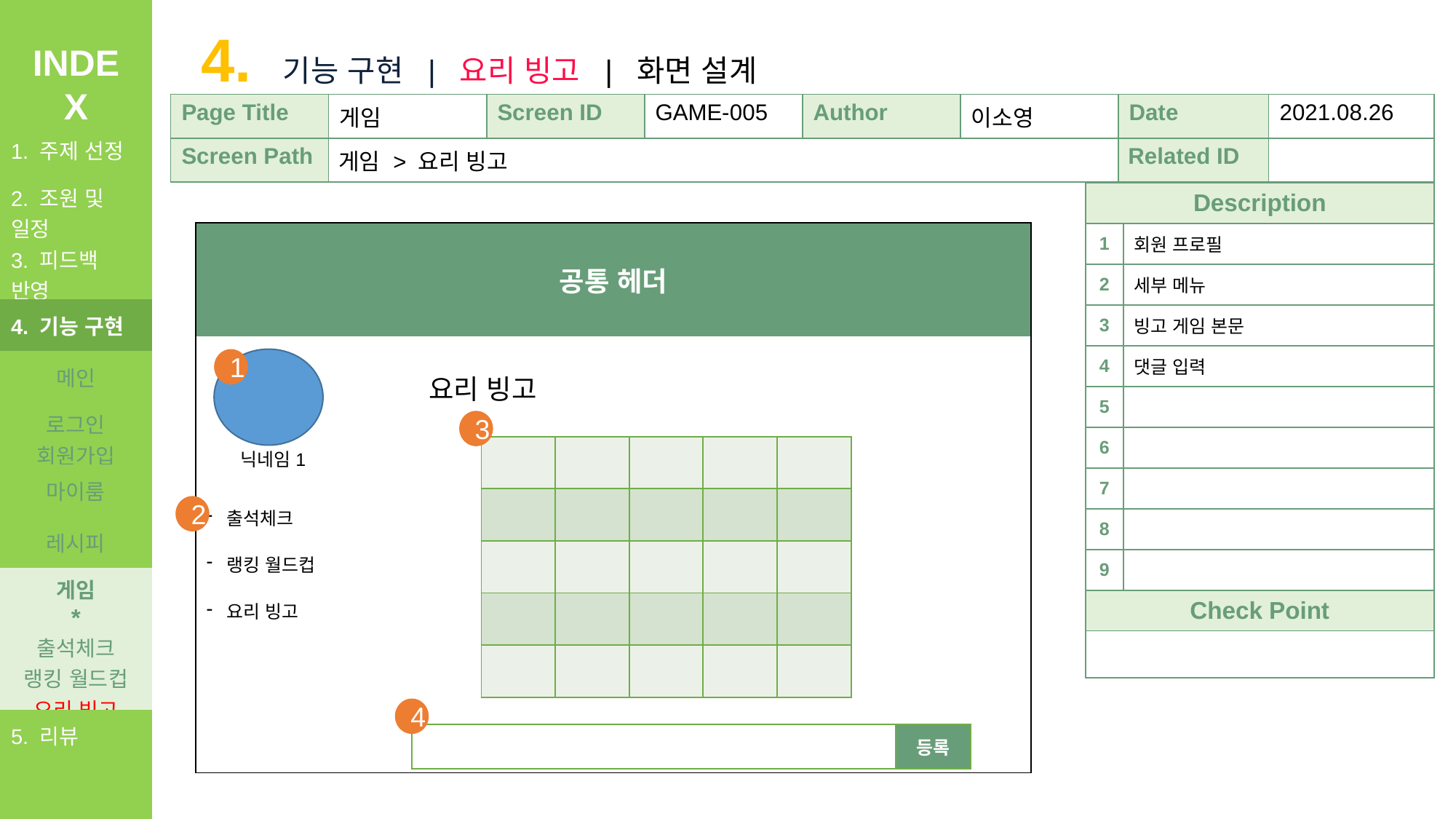

4. 기능 구현  |  요리 빙고  |  화면 설계
INDEX
INDEX
| Page Title | 게임 | Screen ID | GAME-005 | Author | 이소영 | Date | 2021.08.26 |
| --- | --- | --- | --- | --- | --- | --- | --- |
| Screen Path | 게임 > 요리 빙고 |  |  |  |  | Related ID |  |
| 1. 주제 선정 |
| --- |
| 2. 조원 및 일정 |
| 3. 피드백 반영 |
| 4. 기능 구현 |
| 메인 |
| 로그인 회원가입 |
| 마이룸 |
| 레시피 |
| 게임 \* 출석체크 랭킹 월드컵 요리 빙고 |
| 5. 리뷰 |
| Description |  |
| --- | --- |
| 1 | 회원 프로필 |
| 2 | 세부 메뉴 |
| 3 | 빙고 게임 본문 |
| 4 | 댓글 입력 |
| 5 |  |
| 6 |  |
| 7 |  |
| 8 |  |
| 9 |  |
| Check Point |  |
|  |  |
| 공통 헤더 |  |  |  |
| --- | --- | --- | --- |
| 닉네임1 |  |  |  |
| 출석체크 랭킹 월드컵 요리 빙고 |  |  |  |
|  |  | 내용 표시 |  |
|  |  |  |  |
|  |  |  |  |
|  |  |  |  |

1
요리 빙고
3
|  |  |  |  |  |
| --- | --- | --- | --- | --- |
|  |  |  |  |  |
|  |  |  |  |  |
|  |  |  |  |  |
|  |  |  |  |  |
2
4
|  | 등록 |
| --- | --- |